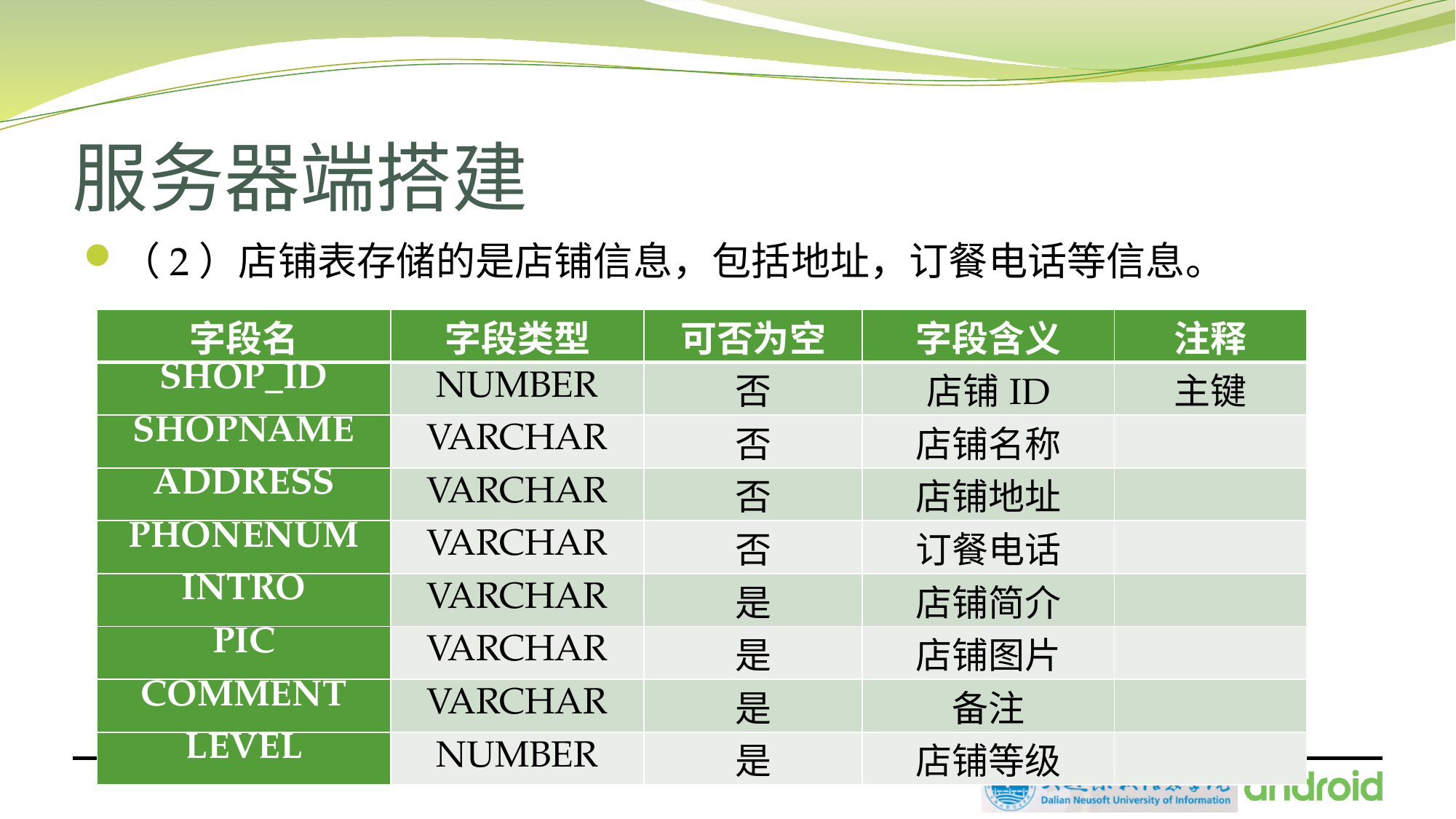

# 服务器端搭建
（2）店铺表存储的是店铺信息，包括地址，订餐电话等信息。
| 字段名 | 字段类型 | 可否为空 | 字段含义 | 注释 |
| --- | --- | --- | --- | --- |
| SHOP\_ID | NUMBER | 否 | 店铺ID | 主键 |
| SHOPNAME | VARCHAR | 否 | 店铺名称 |  |
| ADDRESS | VARCHAR | 否 | 店铺地址 |  |
| PHONENUM | VARCHAR | 否 | 订餐电话 |  |
| INTRO | VARCHAR | 是 | 店铺简介 |  |
| PIC | VARCHAR | 是 | 店铺图片 |  |
| COMMENT | VARCHAR | 是 | 备注 |  |
| LEVEL | NUMBER | 是 | 店铺等级 |  |